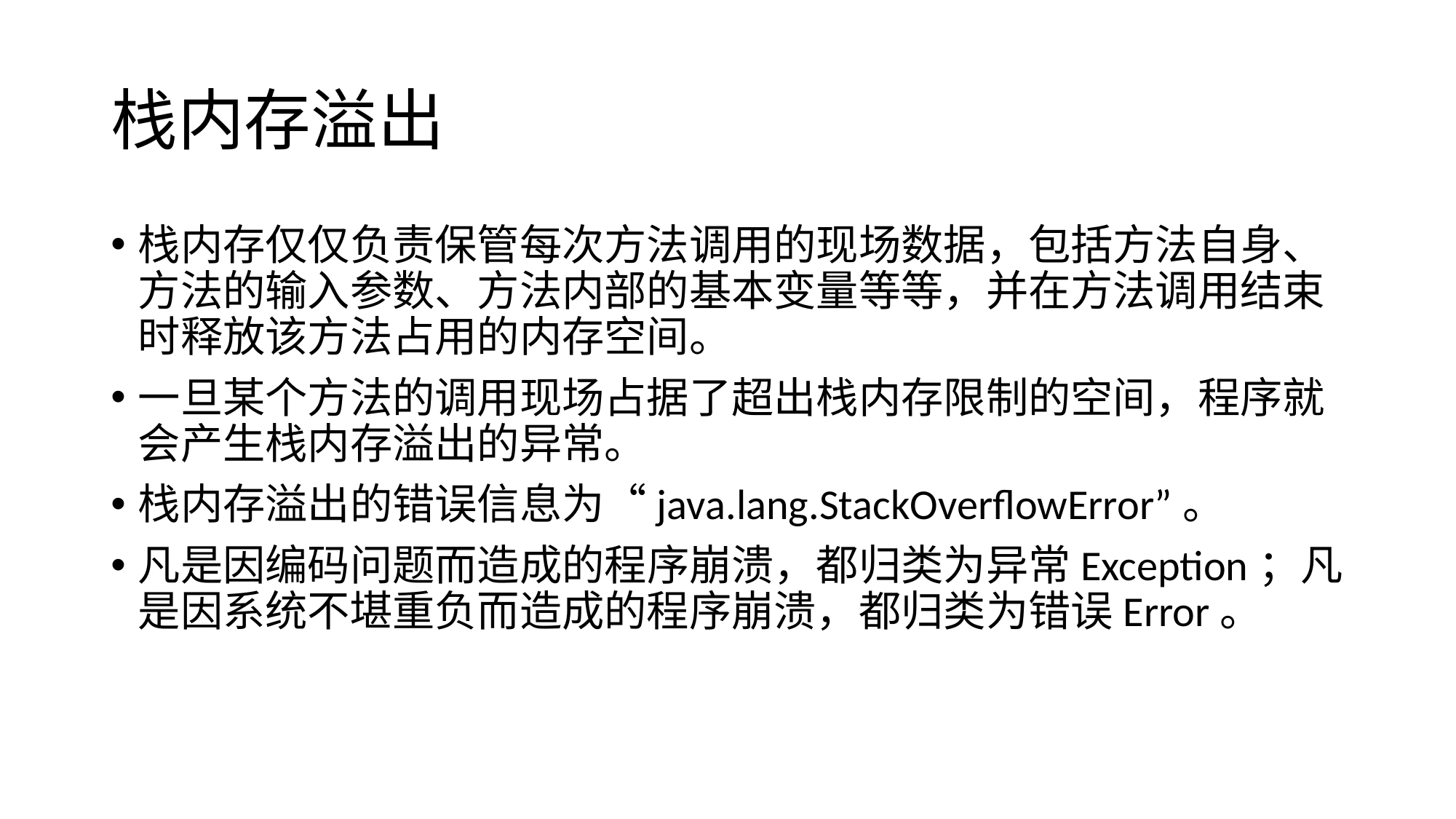

# 栈内存溢出
栈内存仅仅负责保管每次方法调用的现场数据，包括方法自身、方法的输入参数、方法内部的基本变量等等，并在方法调用结束时释放该方法占用的内存空间。
一旦某个方法的调用现场占据了超出栈内存限制的空间，程序就会产生栈内存溢出的异常。
栈内存溢出的错误信息为“java.lang.StackOverflowError”。
凡是因编码问题而造成的程序崩溃，都归类为异常Exception；凡是因系统不堪重负而造成的程序崩溃，都归类为错误Error。